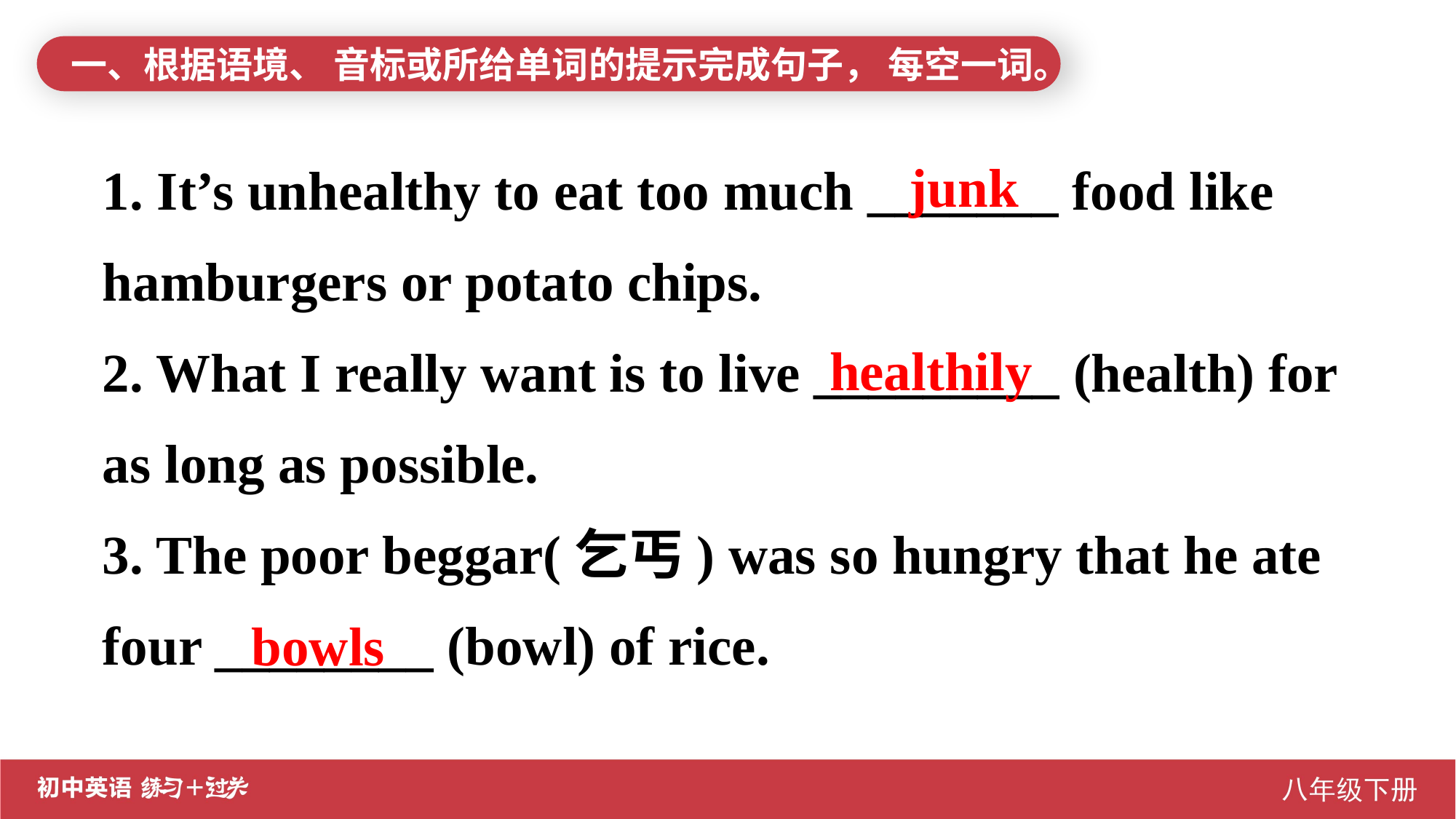

一、根据语境、 音标或所给单词的提示完成句子， 每空一词。
1. It’s unhealthy to eat too much _______ food like hamburgers or potato chips.
2. What I really want is to live _________ (health) for as long as possible.
3. The poor beggar(乞丐) was so hungry that he ate four ________ (bowl) of rice.
junk
healthily
bowls